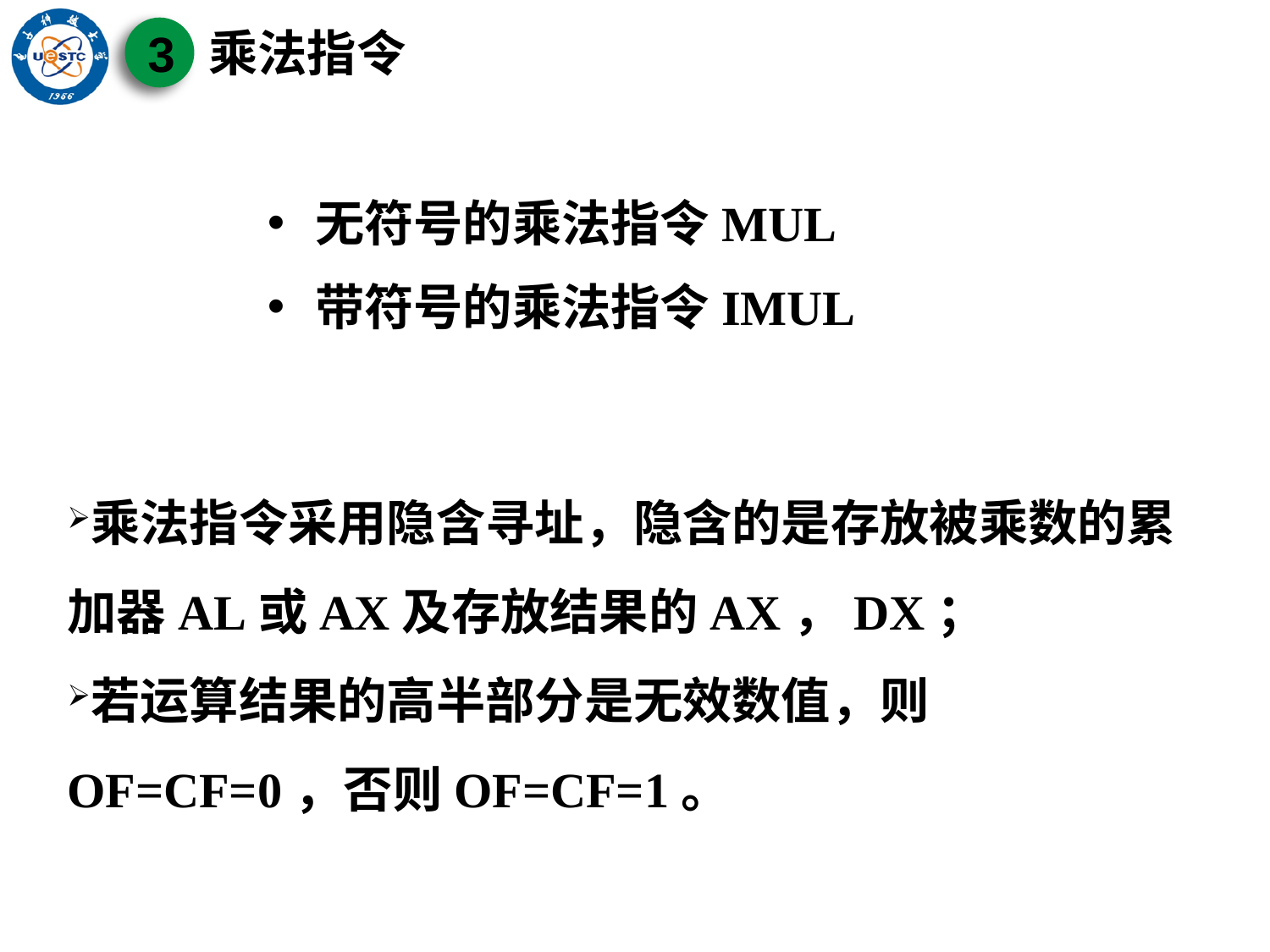

乘法指令
3
无符号的乘法指令MUL
带符号的乘法指令IMUL
乘法指令采用隐含寻址，隐含的是存放被乘数的累加器AL或AX及存放结果的AX，DX；
若运算结果的高半部分是无效数值，则OF=CF=0，否则OF=CF=1。